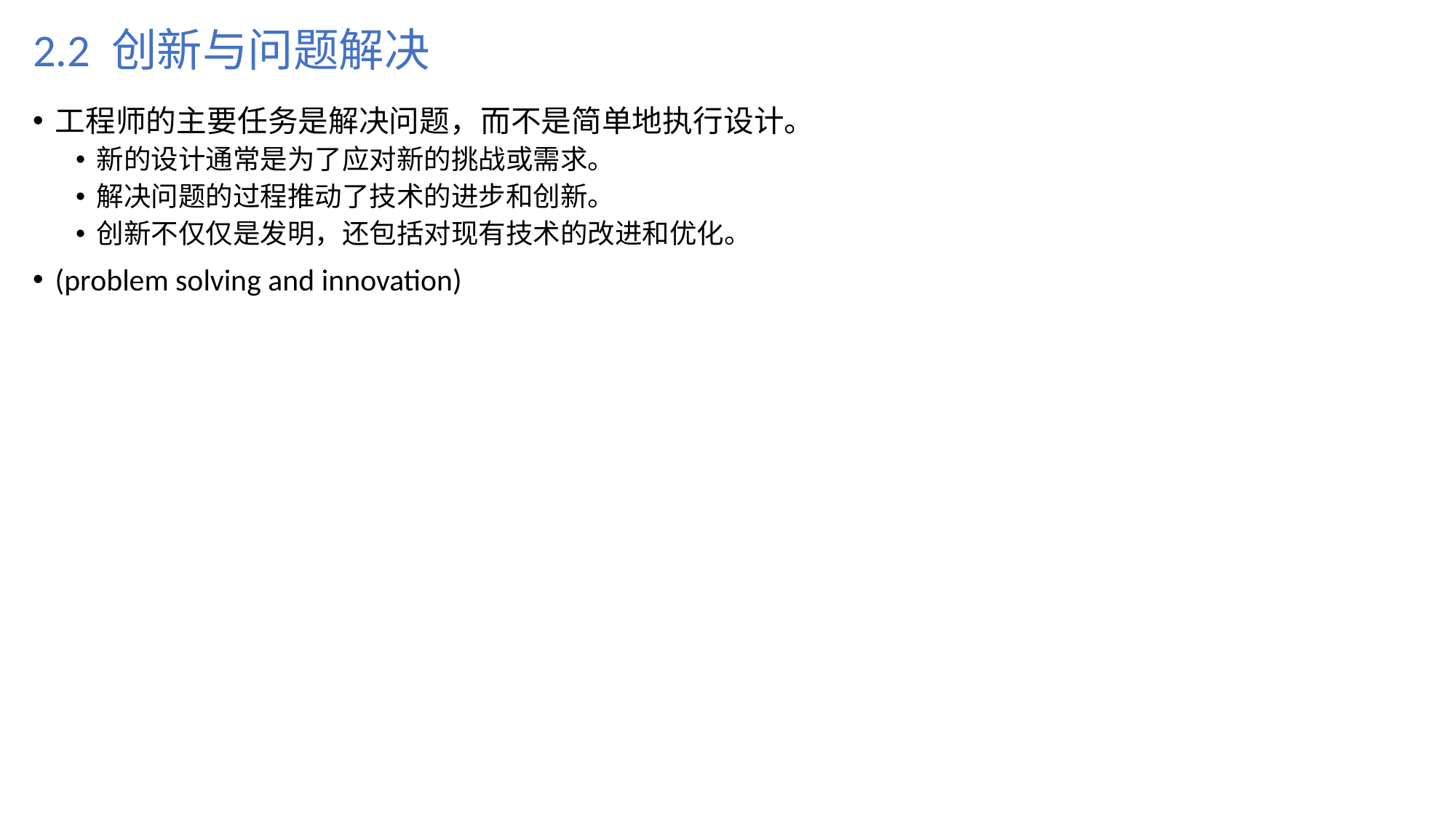

# 2.2 创新与问题解决
工程师的主要任务是解决问题，而不是简单地执行设计。
新的设计通常是为了应对新的挑战或需求。
解决问题的过程推动了技术的进步和创新。
创新不仅仅是发明，还包括对现有技术的改进和优化。
(problem solving and innovation)